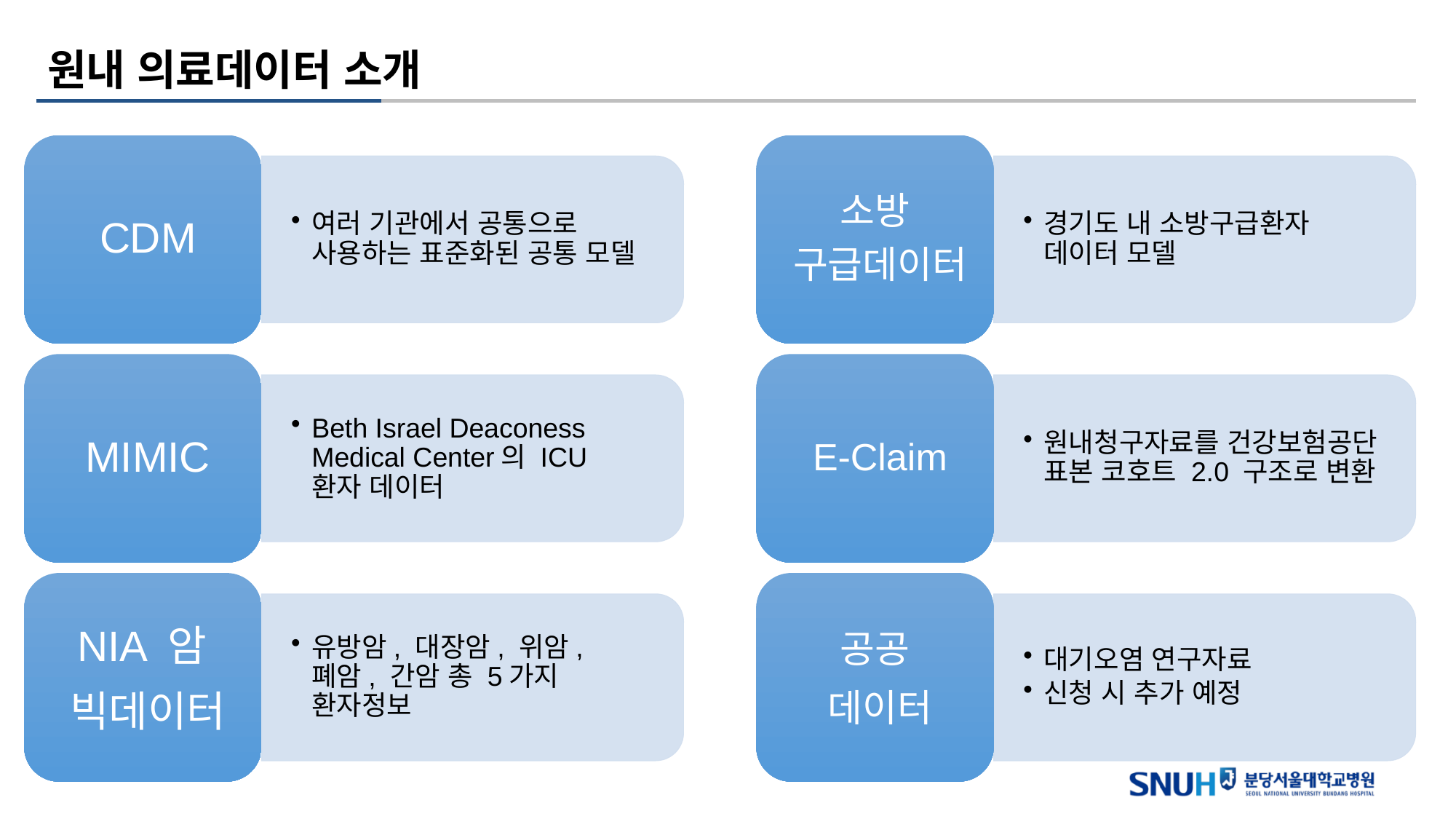

# 원내 의료데이터 소개
여러 기관에서 공통으로 사용하는 표준화된 공통 모델
CDM
Beth Israel Deaconess Medical Center의 ICU 환자 데이터
MIMIC
유방암, 대장암, 위암, 폐암, 간암 총 5가지 환자정보
NIA 암
빅데이터
경기도 내 소방구급환자 데이터 모델
소방
구급데이터
원내청구자료를 건강보험공단 표본 코호트 2.0 구조로 변환
E-Claim
대기오염 연구자료
신청 시 추가 예정
공공
데이터